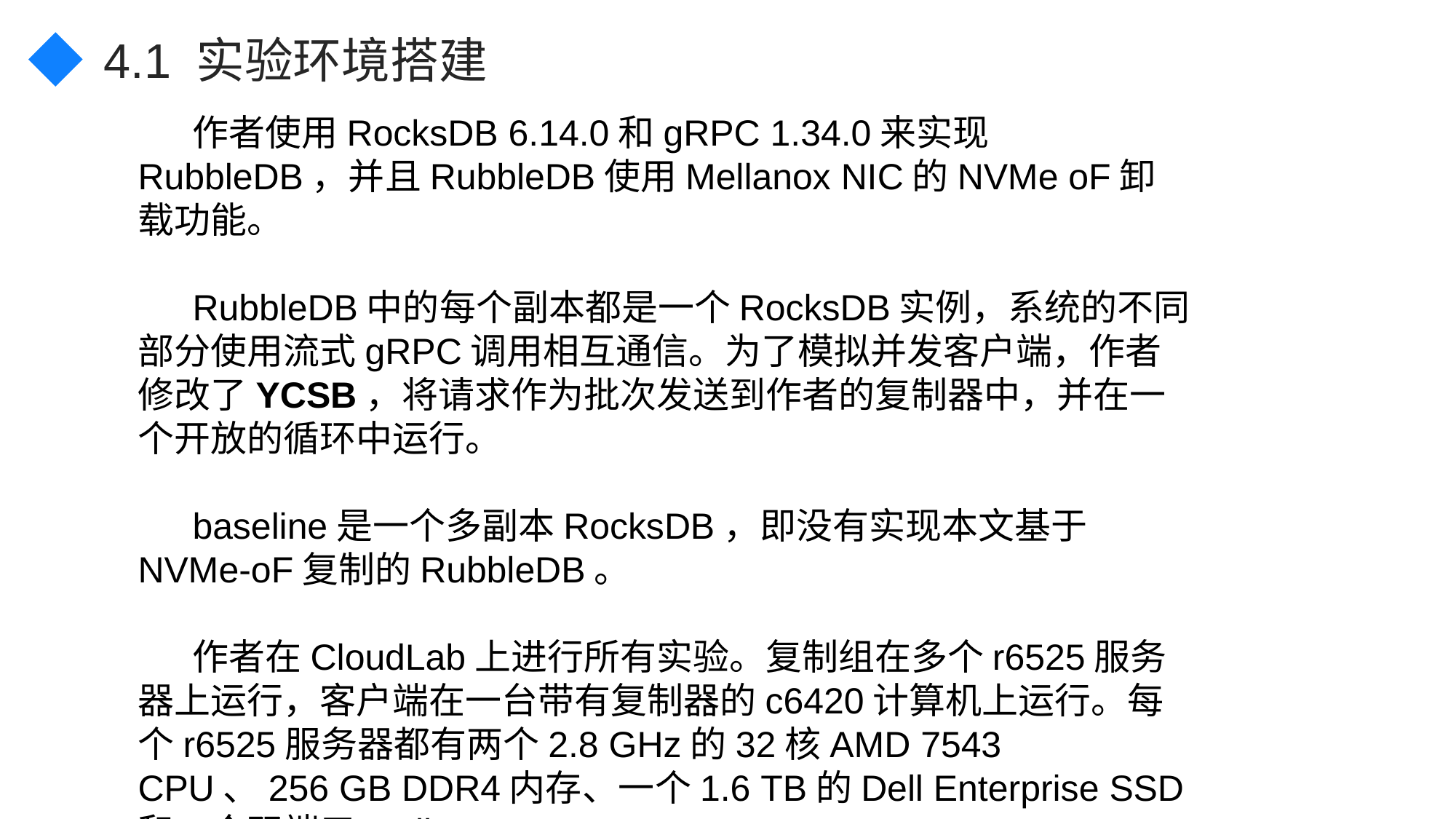

4.1 实验环境搭建
作者使用RocksDB 6.14.0和gRPC 1.34.0来实现RubbleDB，并且RubbleDB使用Mellanox NIC的NVMe oF卸载功能。

RubbleDB中的每个副本都是一个RocksDB实例，系统的不同部分使用流式gRPC调用相互通信。为了模拟并发客户端，作者修改了YCSB，将请求作为批次发送到作者的复制器中，并在一个开放的循环中运行。

baseline是一个多副本RocksDB，即没有实现本文基于NVMe-oF复制的RubbleDB。

作者在CloudLab上进行所有实验。复制组在多个r6525服务器上运行，客户端在一台带有复制器的c6420计算机上运行。每个r6525服务器都有两个2.8 GHz的32核AMD 7543 CPU、256 GB DDR4内存、一个1.6 TB的Dell Enterprise SSD和一个双端口Mellanox ConnectX-6 100 GB NIC。